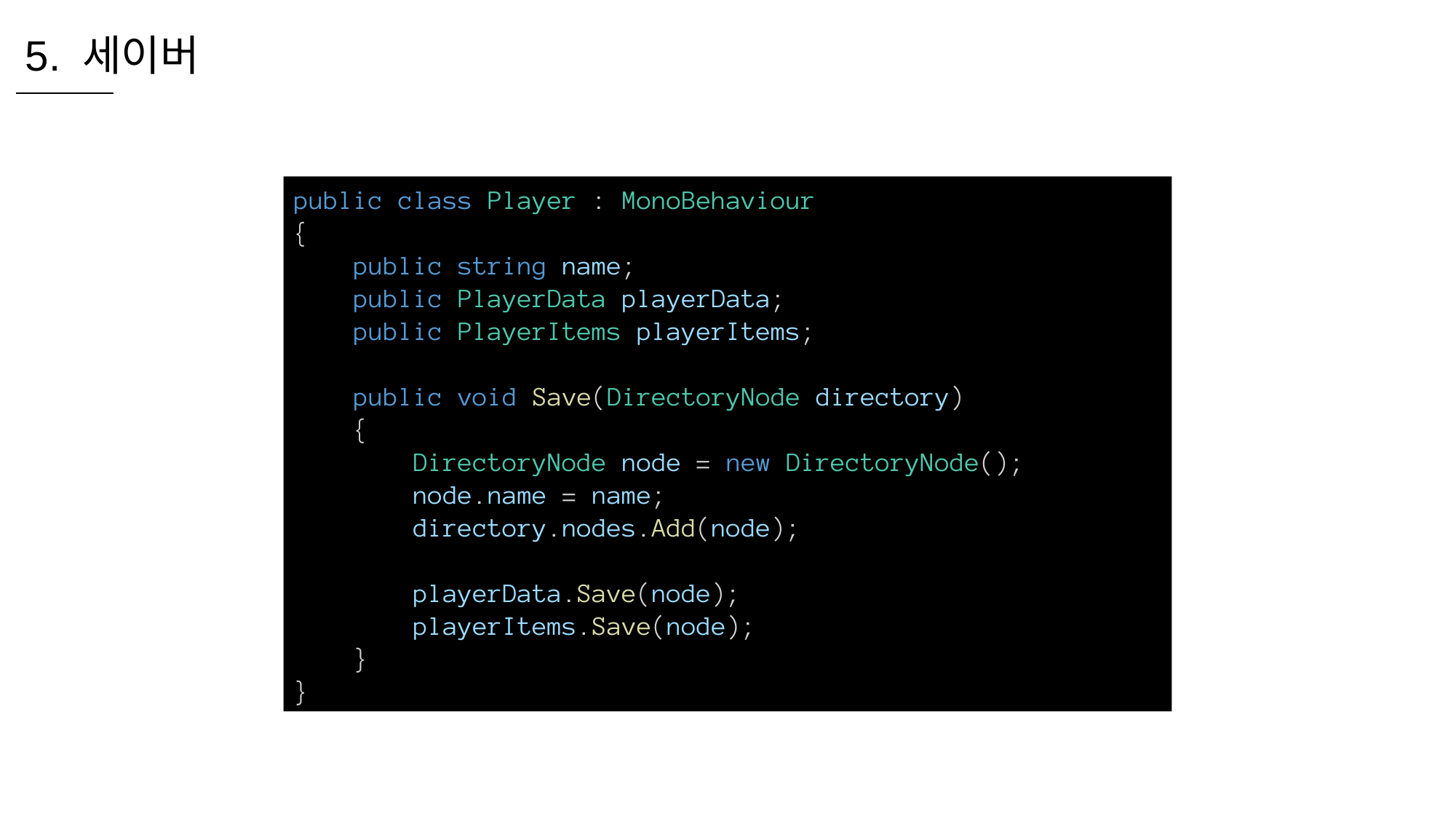

5. 세이버
public class Player : MonoBehaviour
{
    public string name;
    public PlayerData playerData;
    public PlayerItems playerItems;
    public void Save(DirectoryNode directory)
    {
        DirectoryNode node = new DirectoryNode();
        node.name = name;
        directory.nodes.Add(node);
        playerData.Save(node);
        playerItems.Save(node);
    }
}